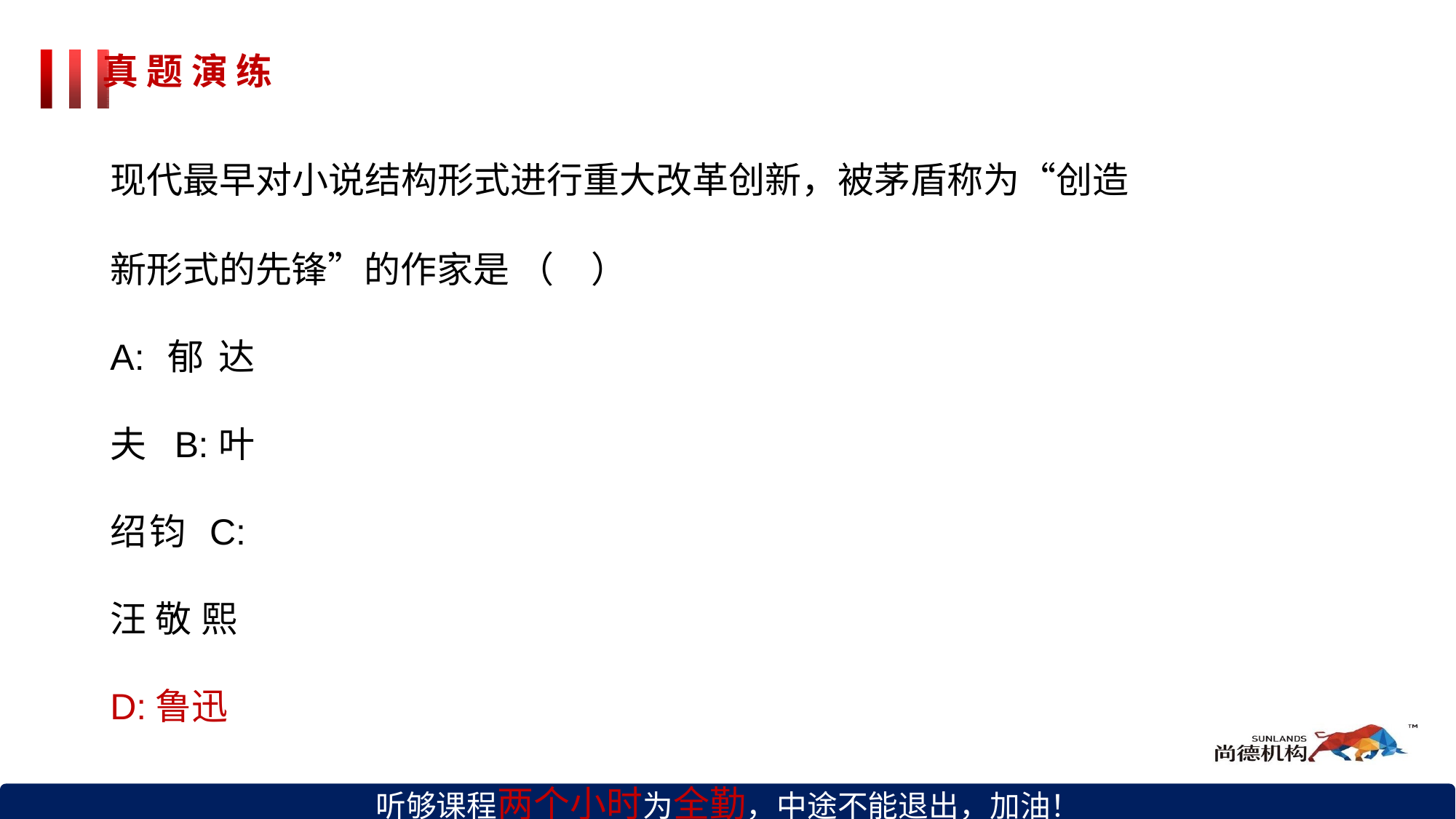

# 真 题 演 练

现代最早对小说结构形式进行重大改革创新，被茅盾称为“创造

新形式的先锋”的作家是 （	）
A:郁达夫  B:叶绍钧 C:汪敬熙  D:鲁迅

听够课程两个小时为全勤，中途不能退出，加油！